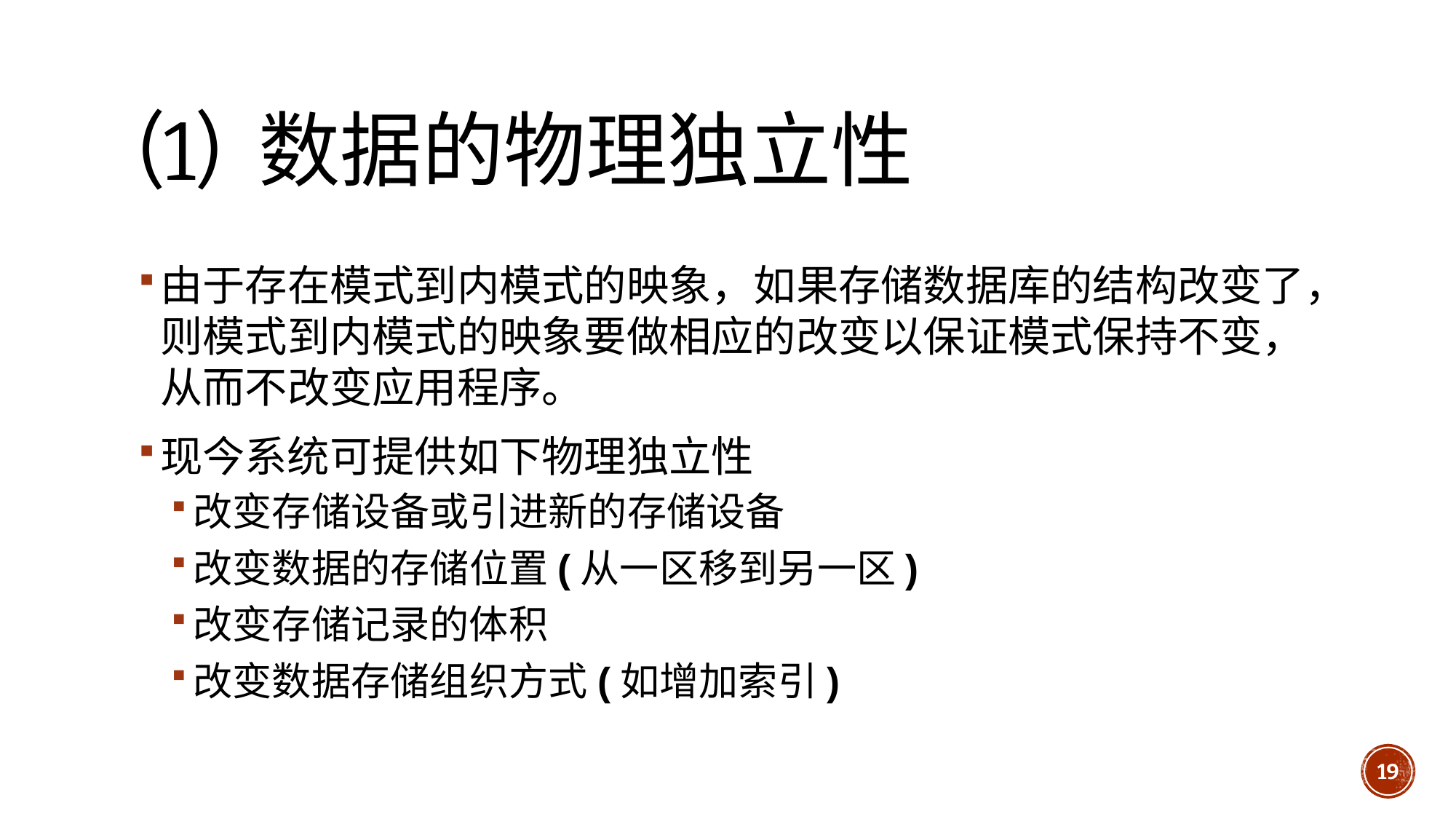

# (1) 数据的物理独立性
由于存在模式到内模式的映象，如果存储数据库的结构改变了，则模式到内模式的映象要做相应的改变以保证模式保持不变，从而不改变应用程序。
现今系统可提供如下物理独立性
改变存储设备或引进新的存储设备
改变数据的存储位置(从一区移到另一区)
改变存储记录的体积
改变数据存储组织方式(如增加索引)

19